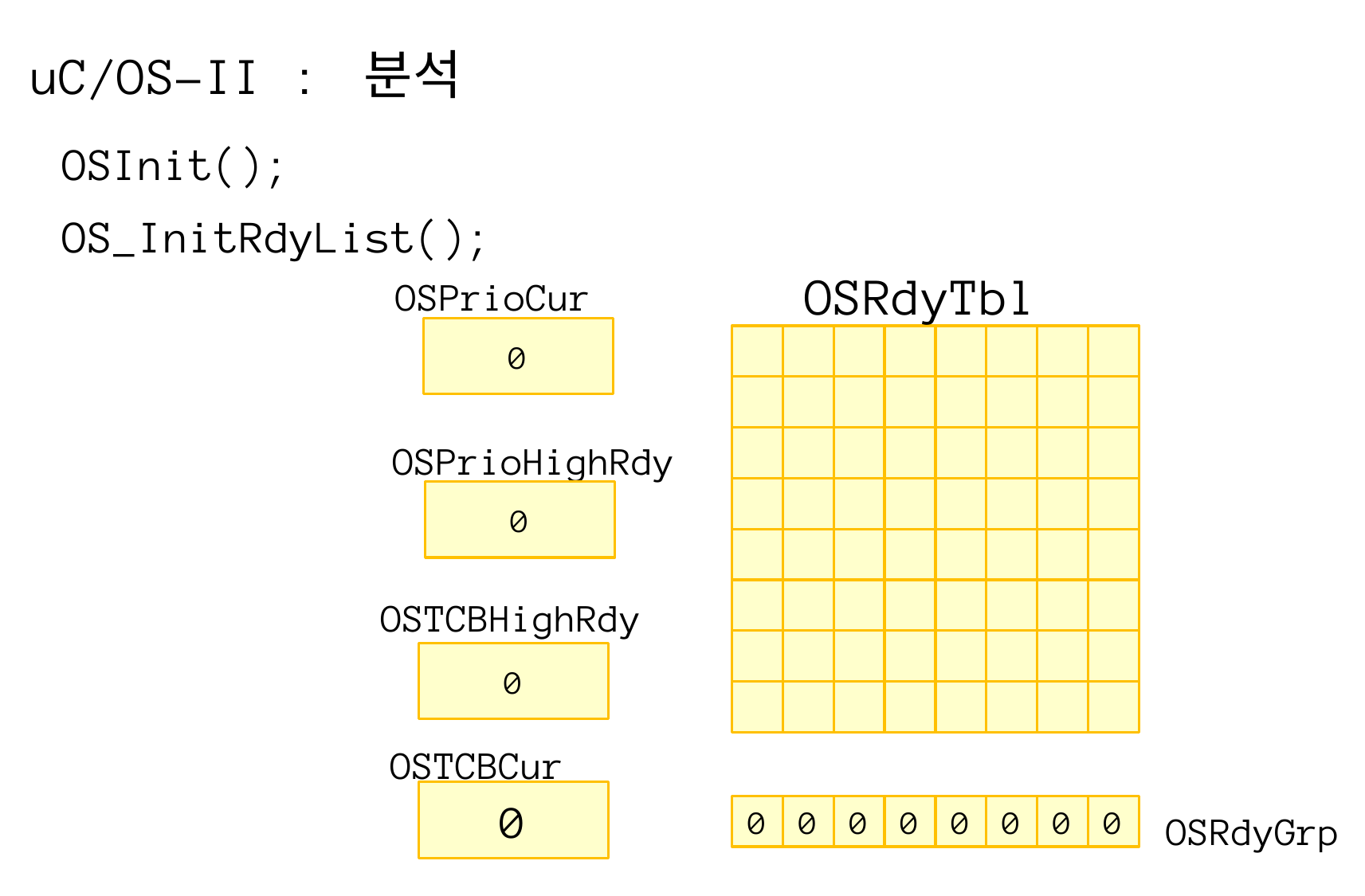

uC/OS-II : 분석
OSInit();
OS_InitRdyList();
OSRdyTbl
OSPrioCur
0

OSPrioHighRdy

0

OSTCBHighRdy

0

OSTCBCur
0
OSRdyGrp
0
0
0
0
0
0
0
0